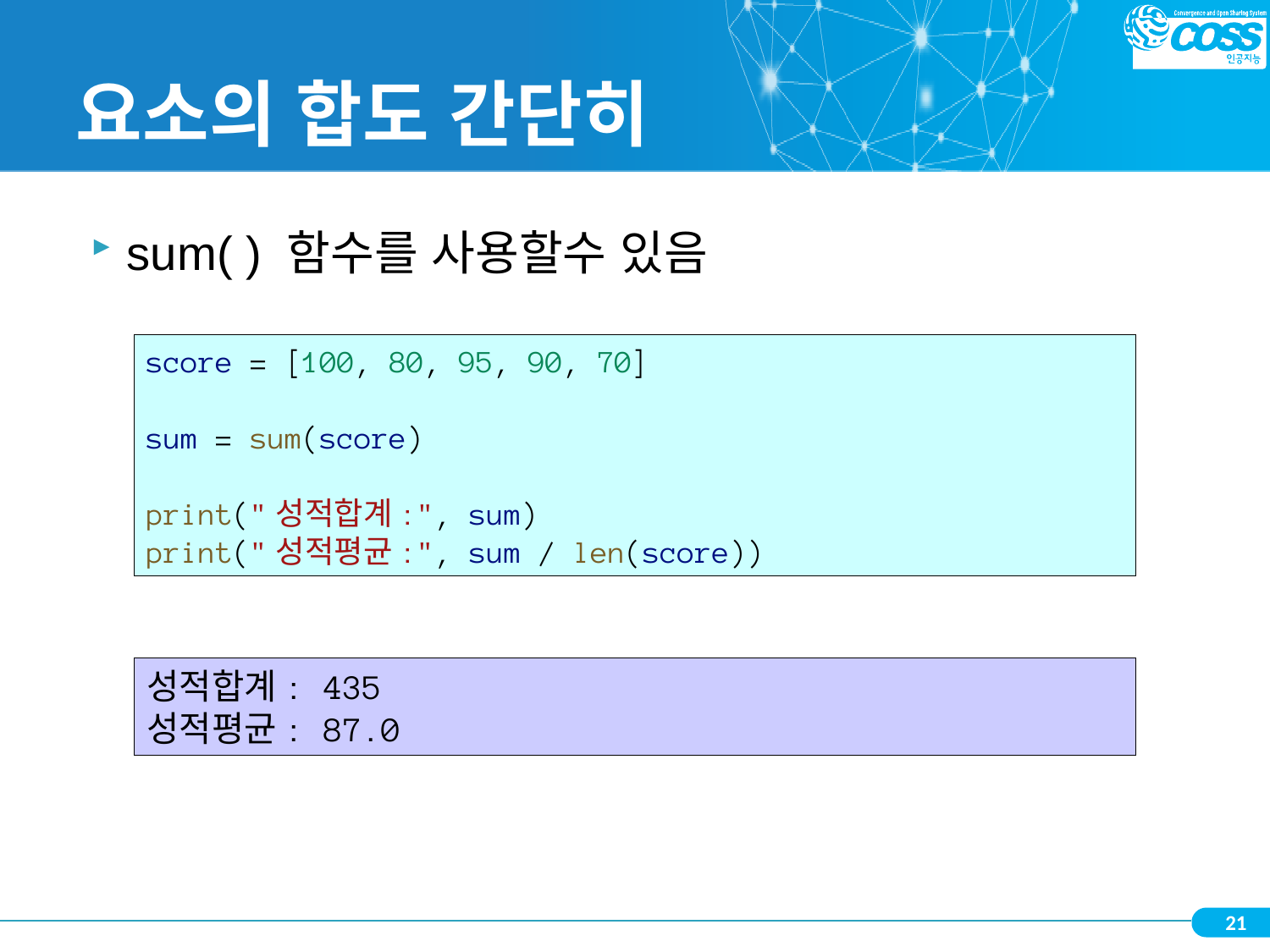

# 요소의 합도 간단히
sum( ) 함수를 사용할수 있음
score = [100, 80, 95, 90, 70]
sum = sum(score)
print("성적합계:", sum)
print("성적평균:", sum / len(score))
성적합계: 435
성적평균: 87.0